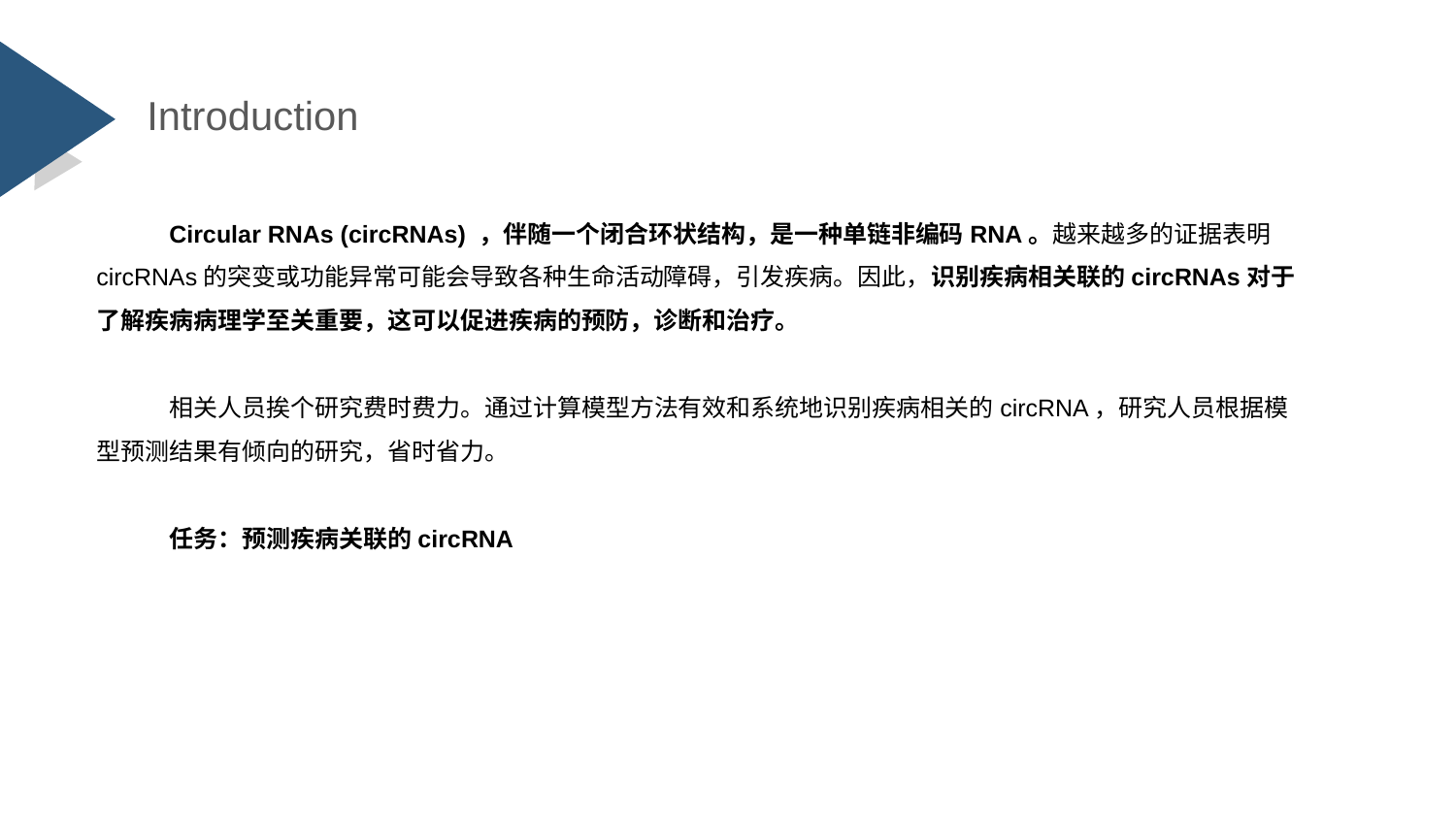

Introduction

Circular RNAs (circRNAs) ，伴随一个闭合环状结构，是一种单链非编码RNA。越来越多的证据表明circRNAs的突变或功能异常可能会导致各种生命活动障碍，引发疾病。因此，识别疾病相关联的circRNAs对于了解疾病病理学至关重要，这可以促进疾病的预防，诊断和治疗。

相关人员挨个研究费时费力。通过计算模型方法有效和系统地识别疾病相关的circRNA，研究人员根据模型预测结果有倾向的研究，省时省力。

任务：预测疾病关联的circRNA